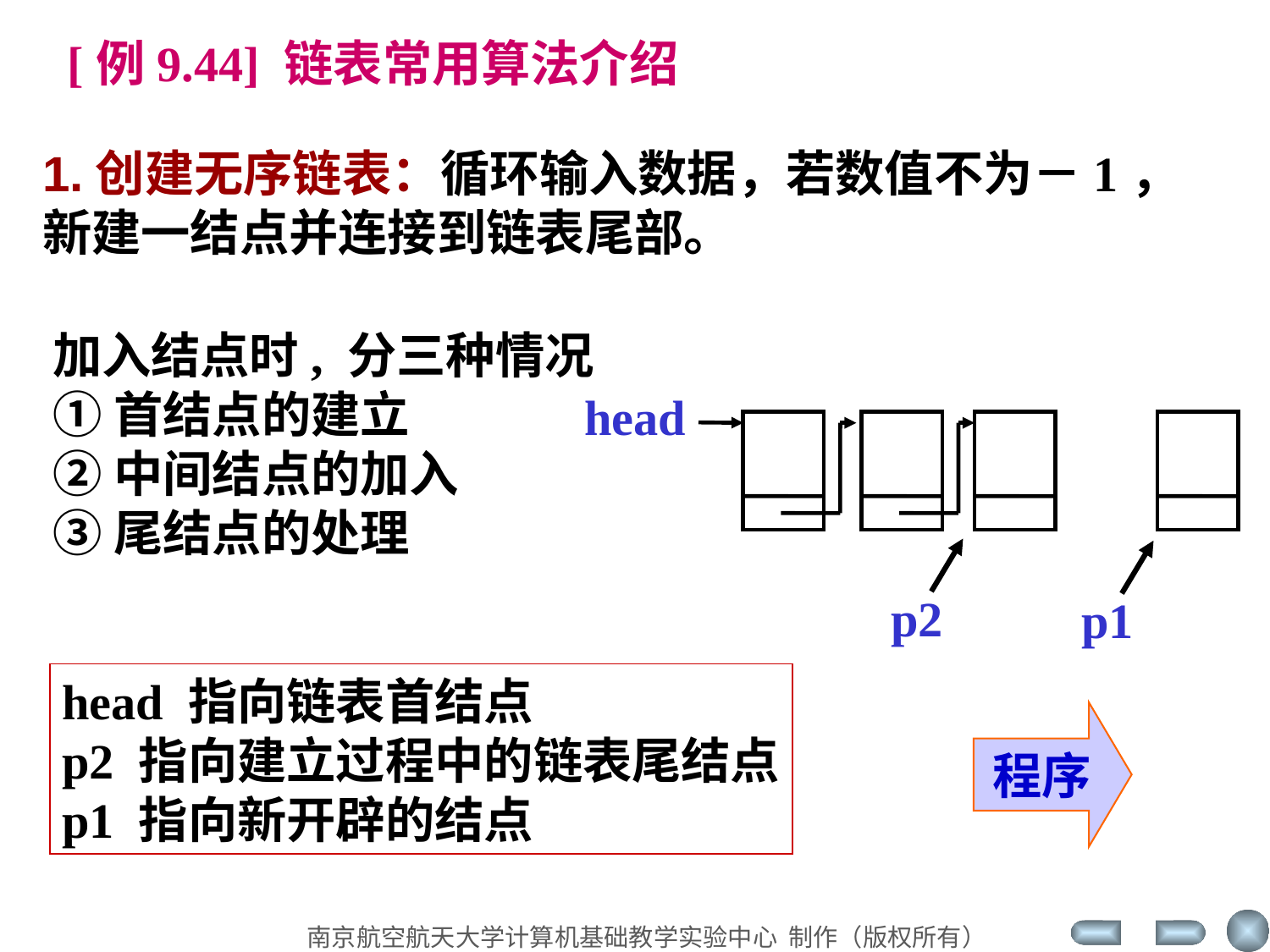

[例9.44] 链表常用算法介绍
1.创建无序链表：循环输入数据，若数值不为－1，
新建一结点并连接到链表尾部。
加入结点时, 分三种情况
①首结点的建立
②中间结点的加入
③尾结点的处理
head

p2
p1
head 指向链表首结点
p2 指向建立过程中的链表尾结点
p1 指向新开辟的结点
程序